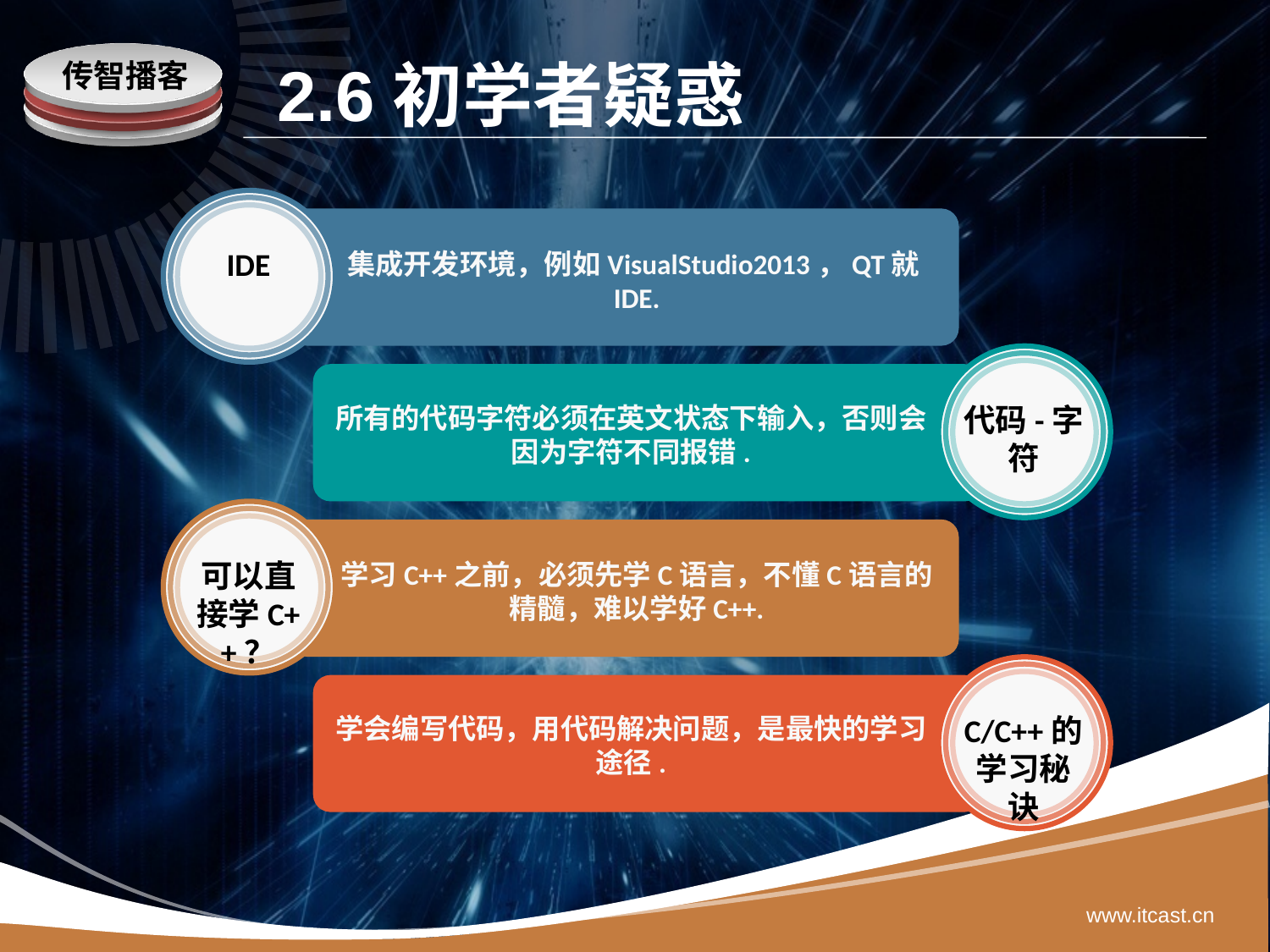

# 2.6初学者疑惑

IDE
集成开发环境，例如VisualStudio2013，QT就IDE.

所有的代码字符必须在英文状态下输入，否则会因为字符不同报错.
代码-字符

可以直接学C++？
学习C++之前，必须先学C语言，不懂C语言的精髓，难以学好C++.

学会编写代码，用代码解决问题，是最快的学习途径.
C/C++的学习秘诀

www.itcast.cn